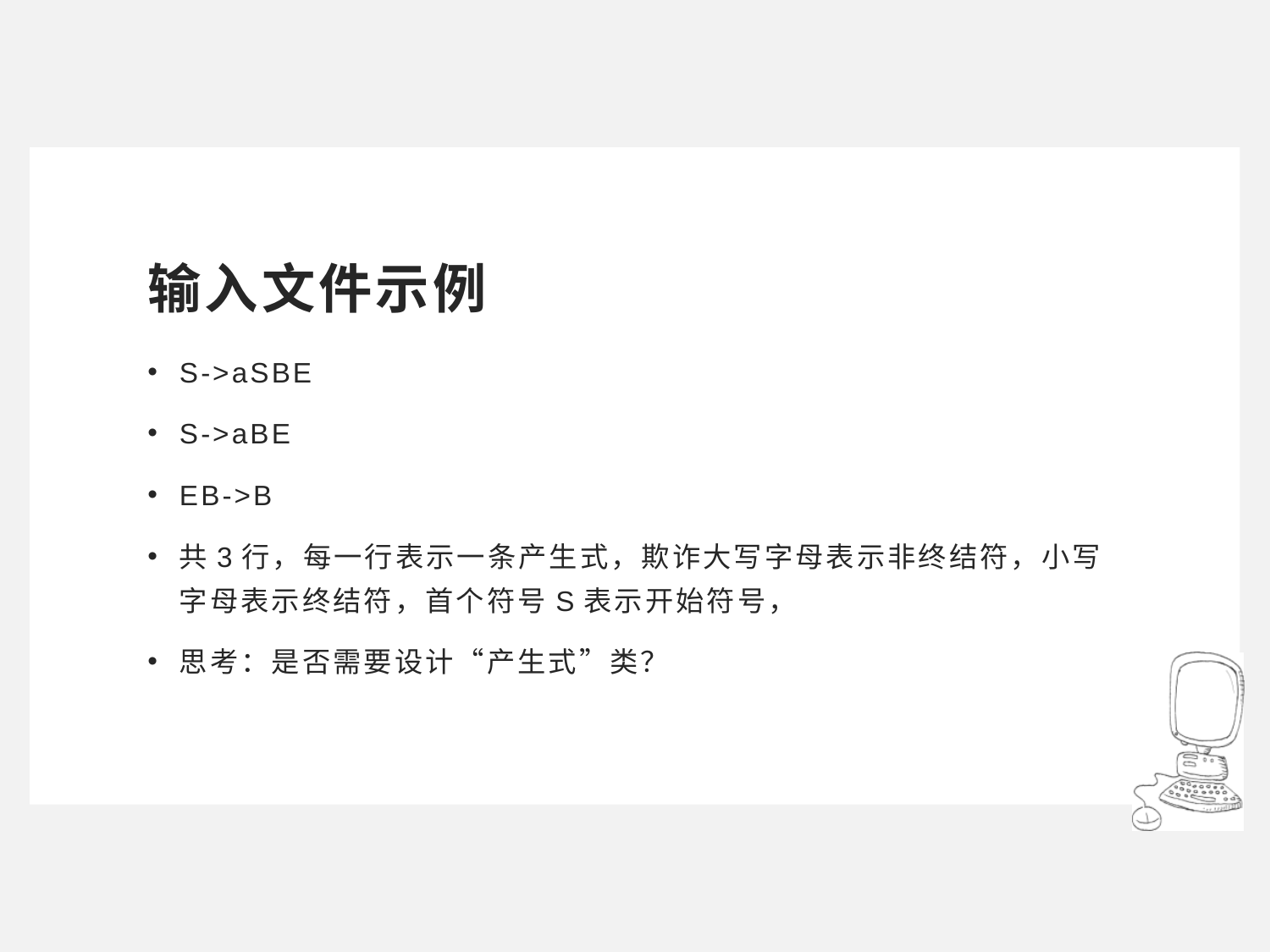

# 输入文件示例
S->aSBE
S->aBE
EB->B
共3行，每一行表示一条产生式，欺诈大写字母表示非终结符，小写字母表示终结符，首个符号S表示开始符号，
思考：是否需要设计“产生式”类？